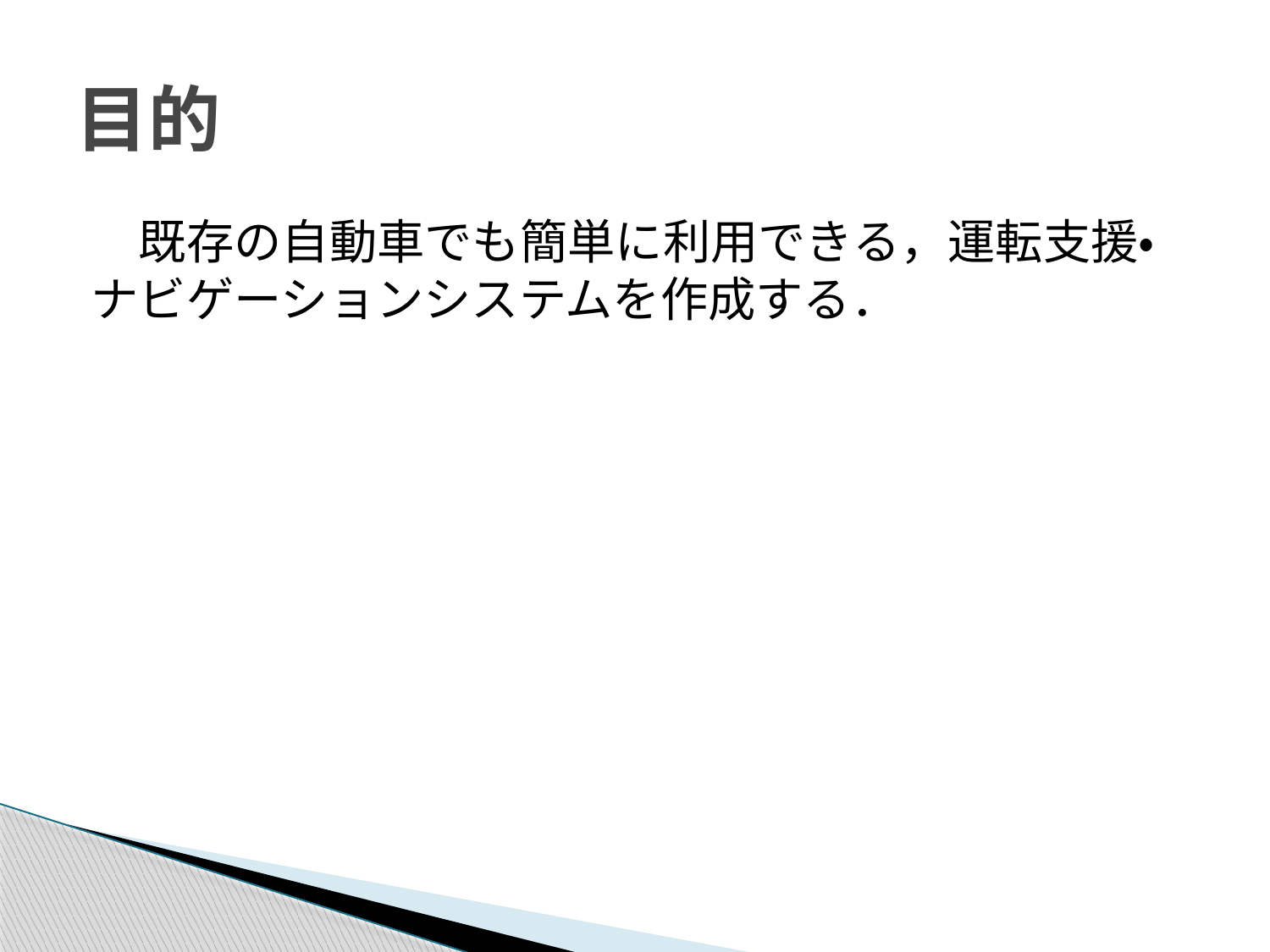

# 目的
　既存の自動車でも簡単に利用できる，運転支援・ナビゲーションシステムを作成する．